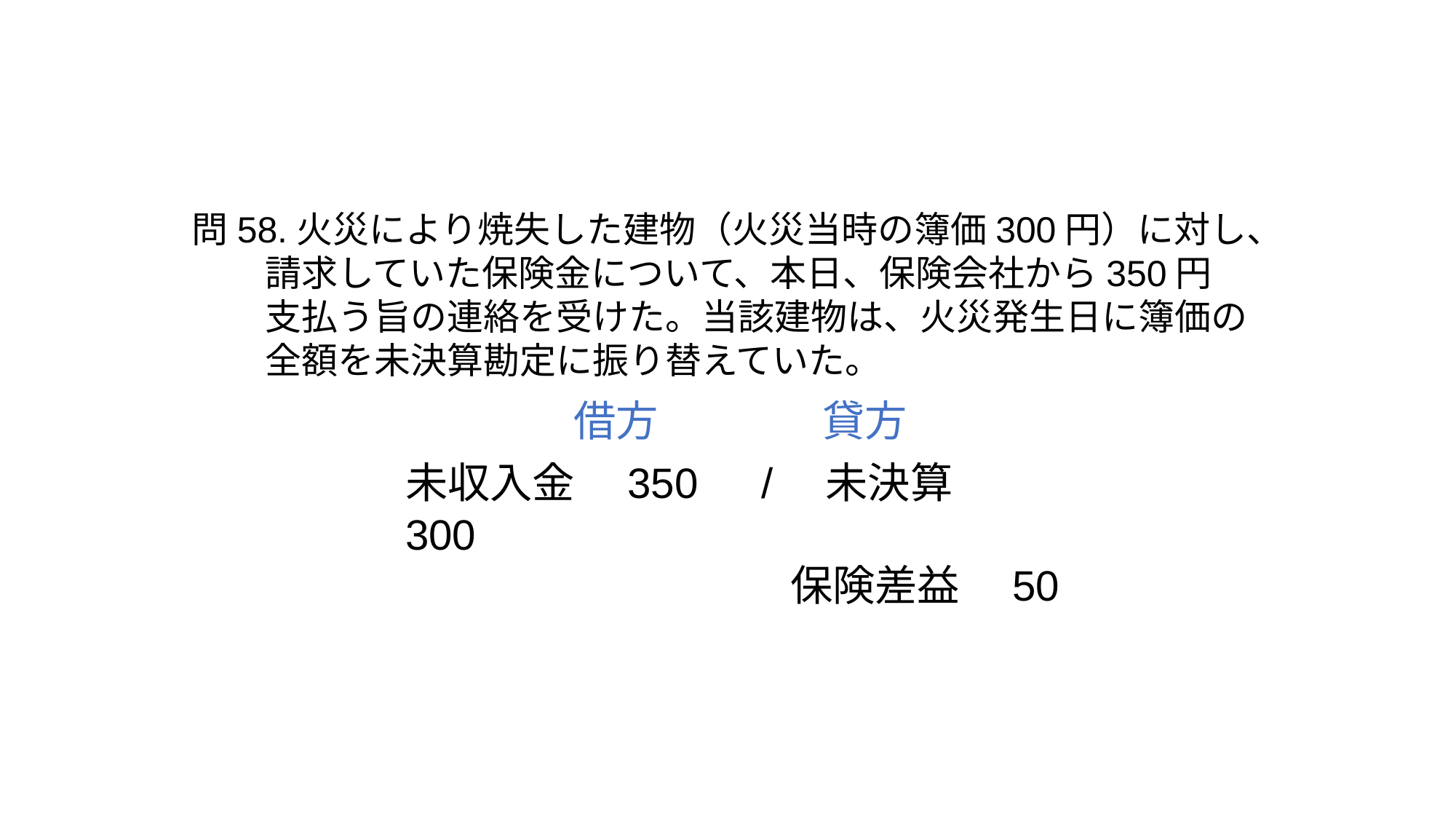

問58.火災により焼失した建物（火災当時の簿価300円）に対し、
　　請求していた保険金について、本日、保険会社から350円
　　支払う旨の連絡を受けた。当該建物は、火災発生日に簿価の
　　全額を未決算勘定に振り替えていた。
借方
貸方
未収入金　350　/　未決算　  300
			     保険差益　50